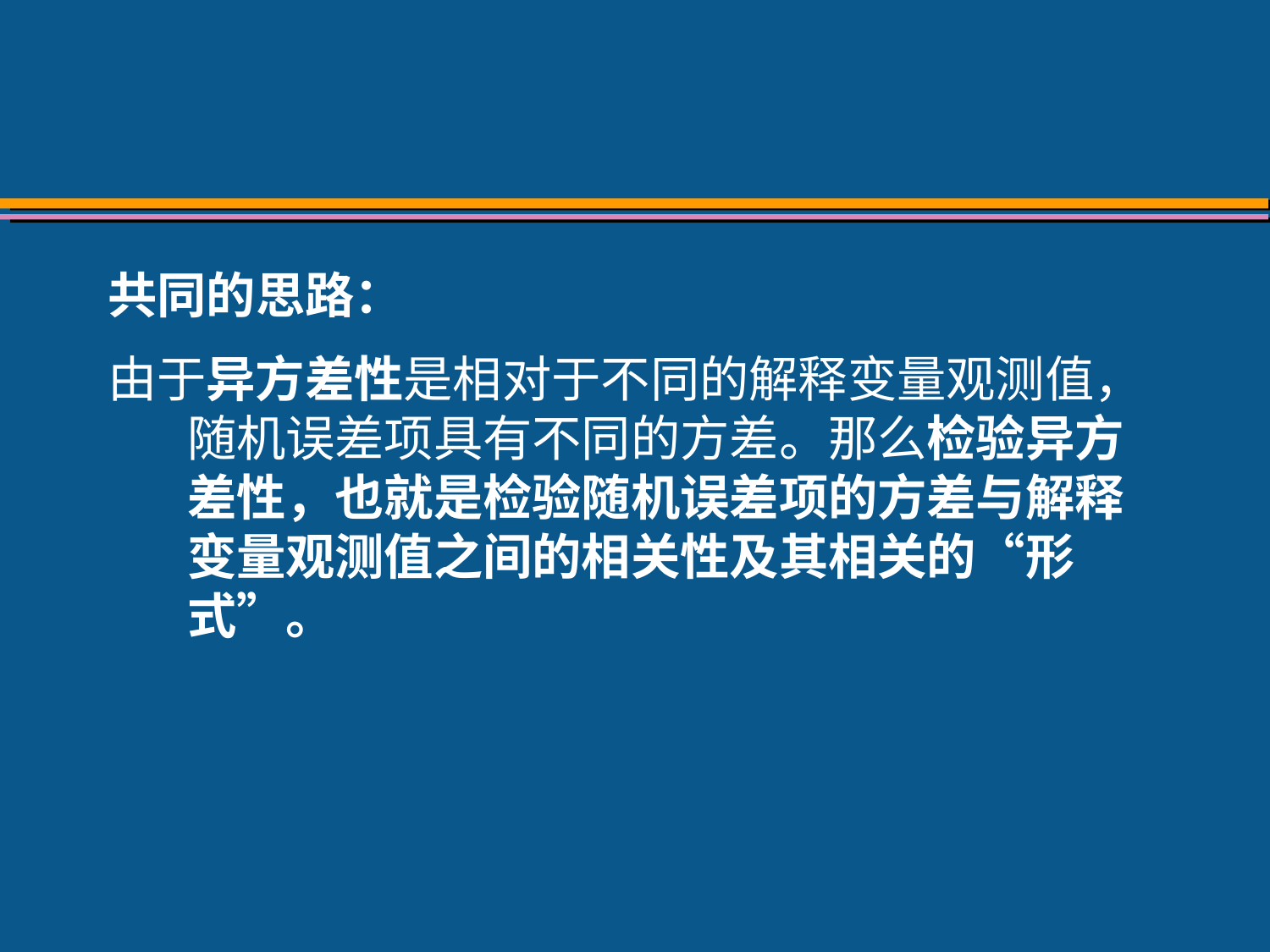

共同的思路：
由于异方差性是相对于不同的解释变量观测值，随机误差项具有不同的方差。那么检验异方差性，也就是检验随机误差项的方差与解释变量观测值之间的相关性及其相关的“形式”。